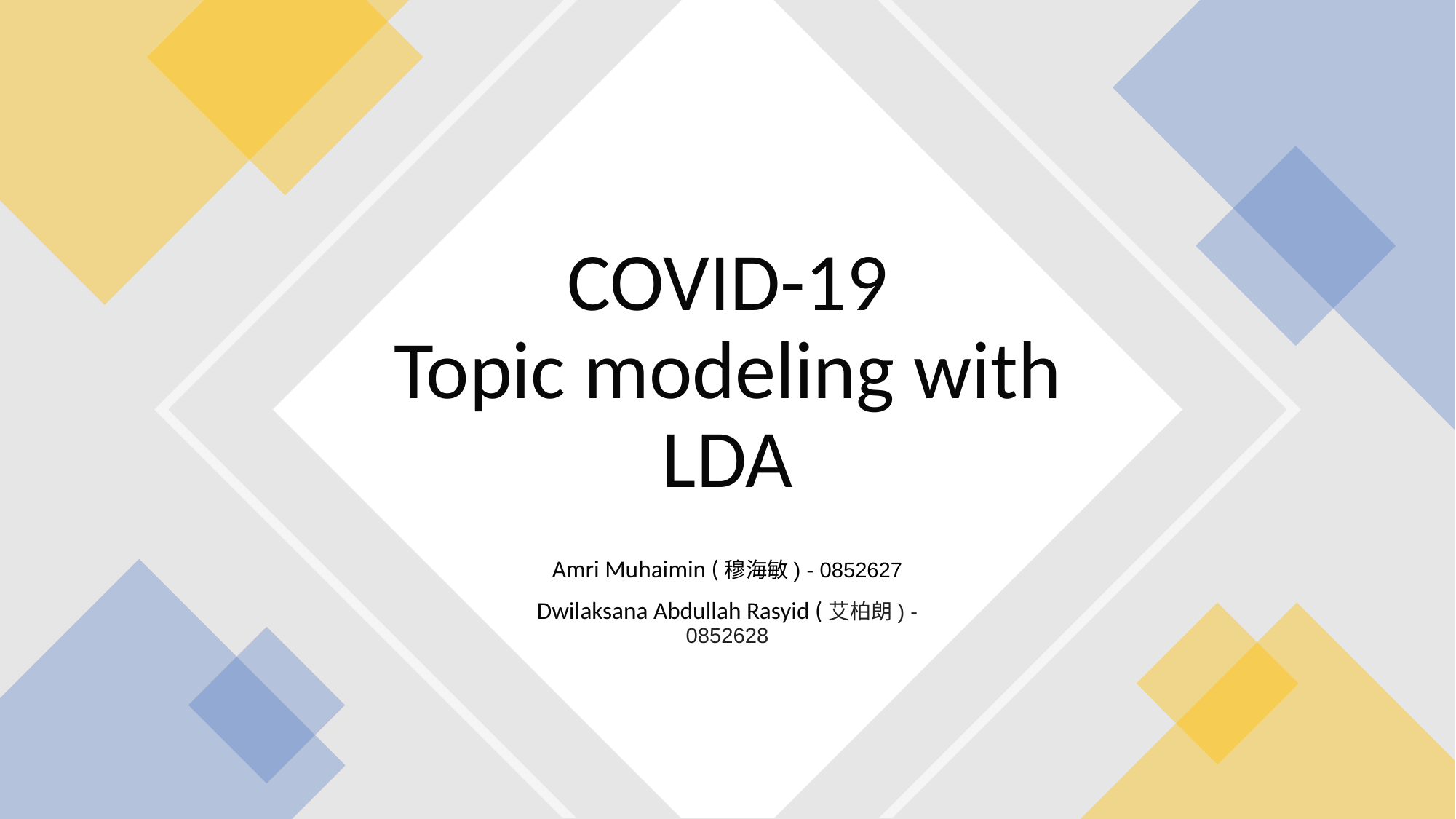

# COVID-19 Topic modeling with LDA
Amri Muhaimin (穆海敏) - 0852627
Dwilaksana Abdullah Rasyid (艾柏朗) - 0852628